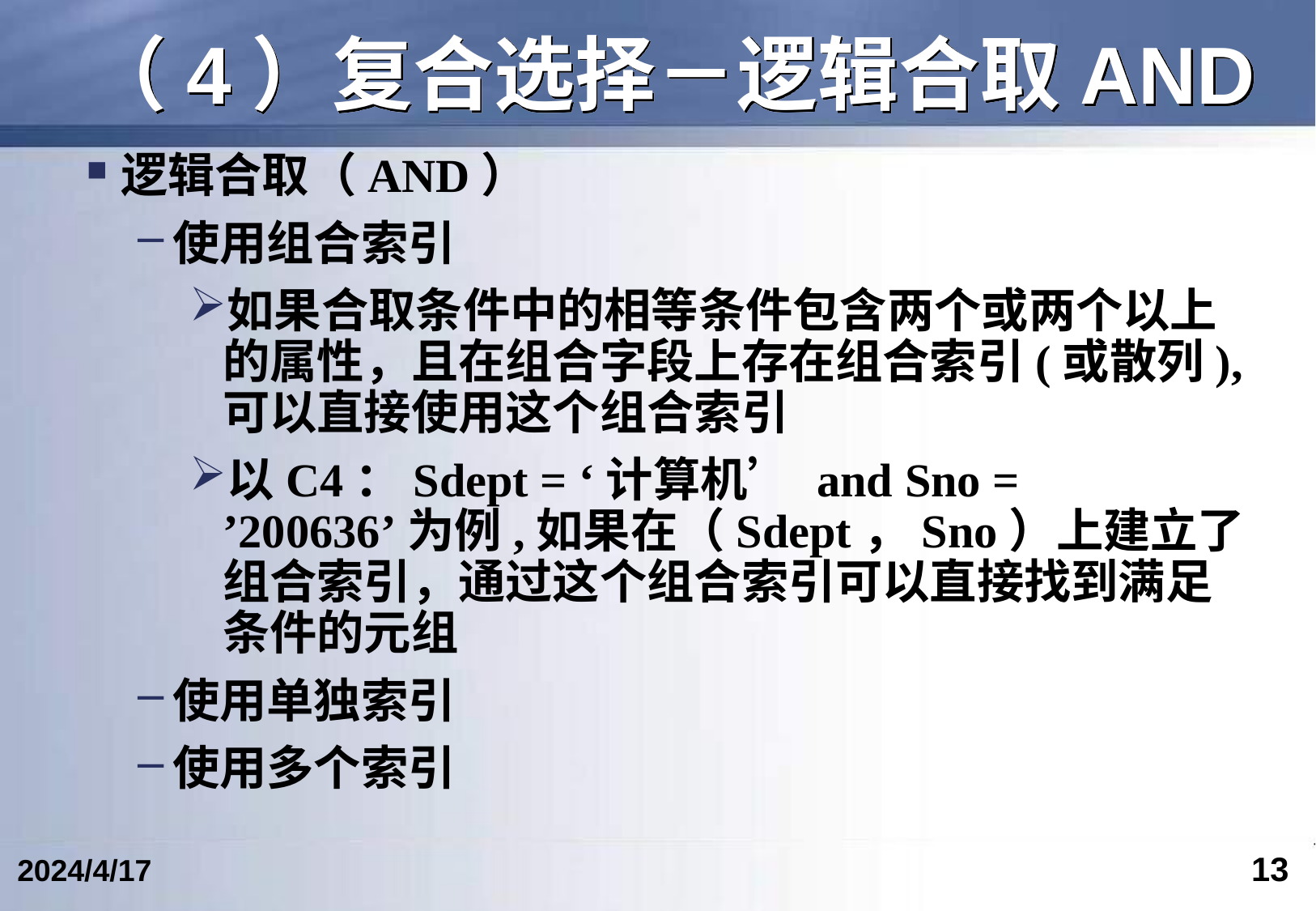

# （4）复合选择－逻辑合取AND
逻辑合取（AND）
使用组合索引
如果合取条件中的相等条件包含两个或两个以上的属性，且在组合字段上存在组合索引(或散列),可以直接使用这个组合索引
以C4：Sdept = ‘计算机’ and Sno = ’200636’为例,如果在（Sdept，Sno）上建立了组合索引，通过这个组合索引可以直接找到满足条件的元组
使用单独索引
使用多个索引
13
2024/4/17